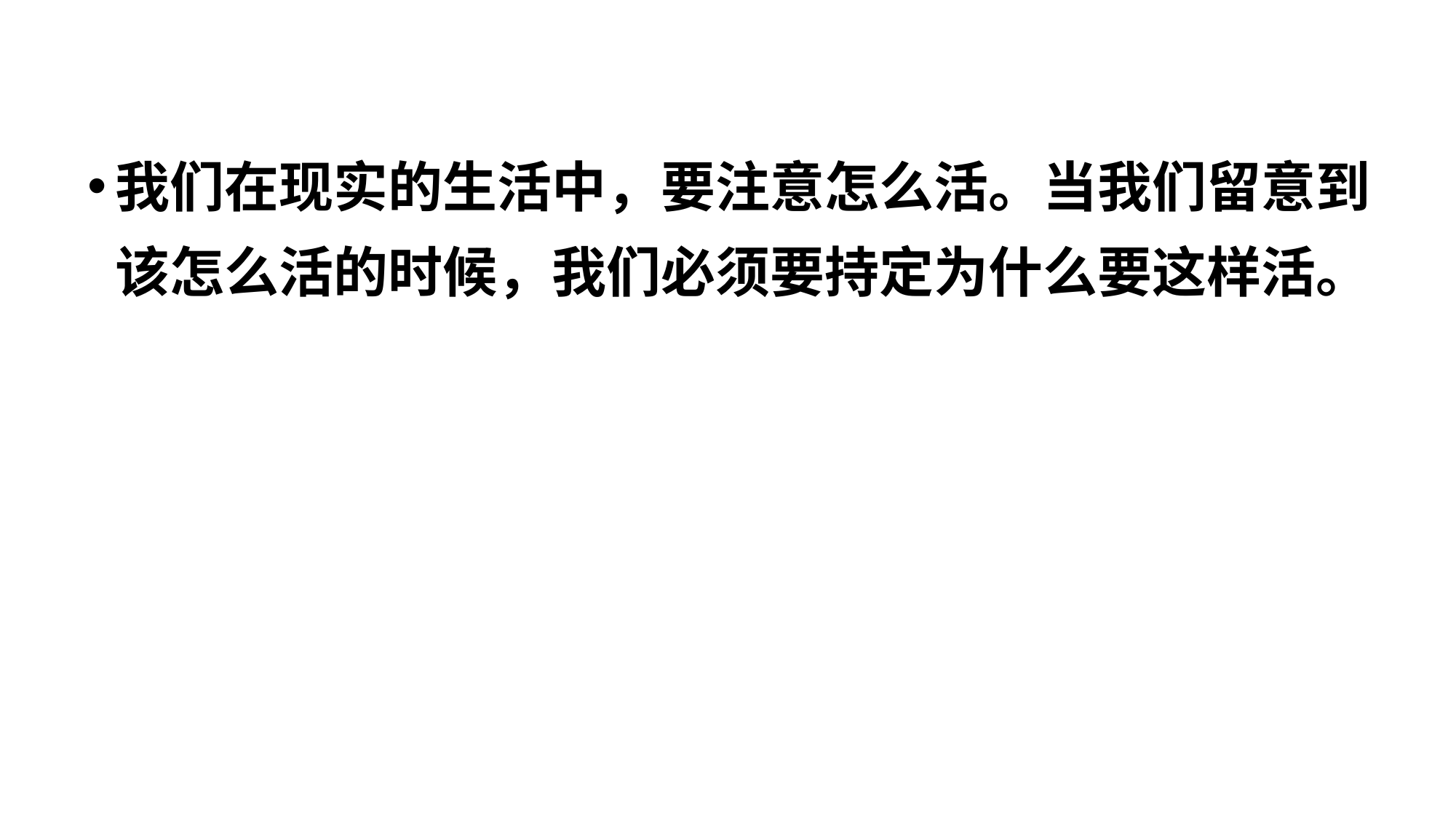

我们在现实的生活中，要注意怎么活。当我们留意到该怎么活的时候，我们必须要持定为什么要这样活。